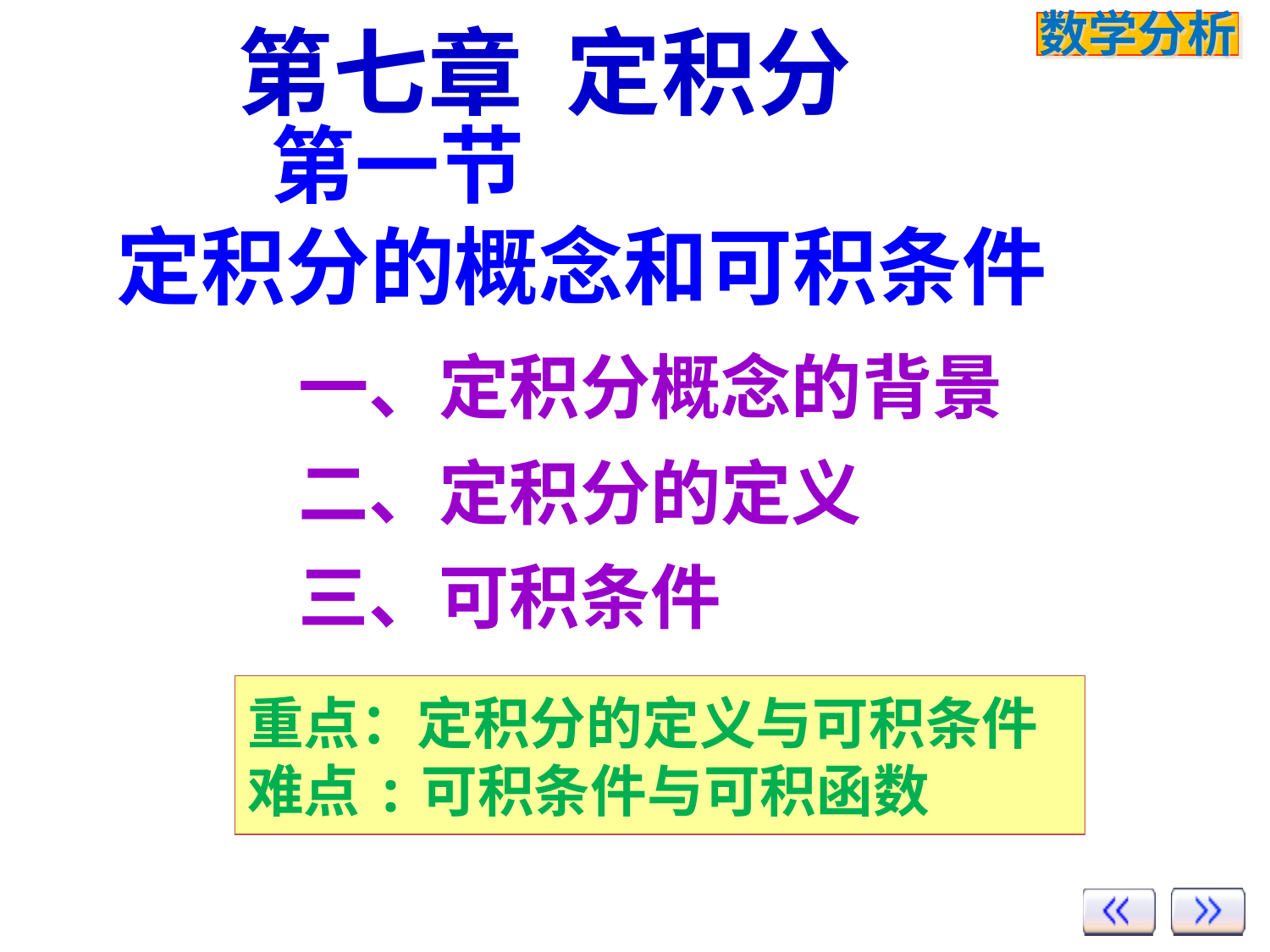

# 第七章  定积分
         第一节
 定积分的概念和可积条件
一、定积分概念的背景
二、定积分的定义
三、可积条件
重点：定积分的定义与可积条件
难点:可积条件与可积函数